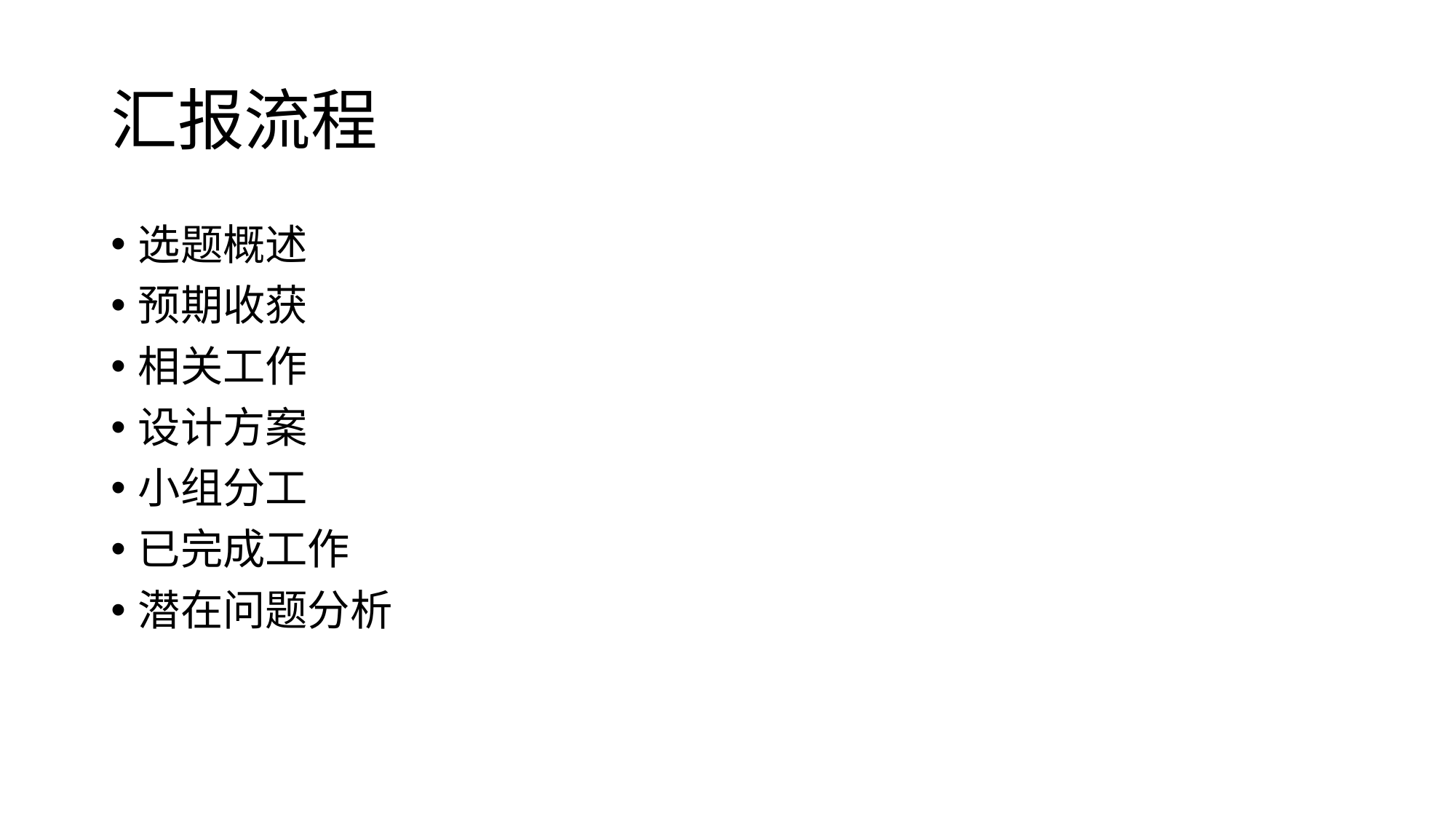

# 汇报流程
选题概述
预期收获
相关工作
设计方案
小组分工
已完成工作
潜在问题分析